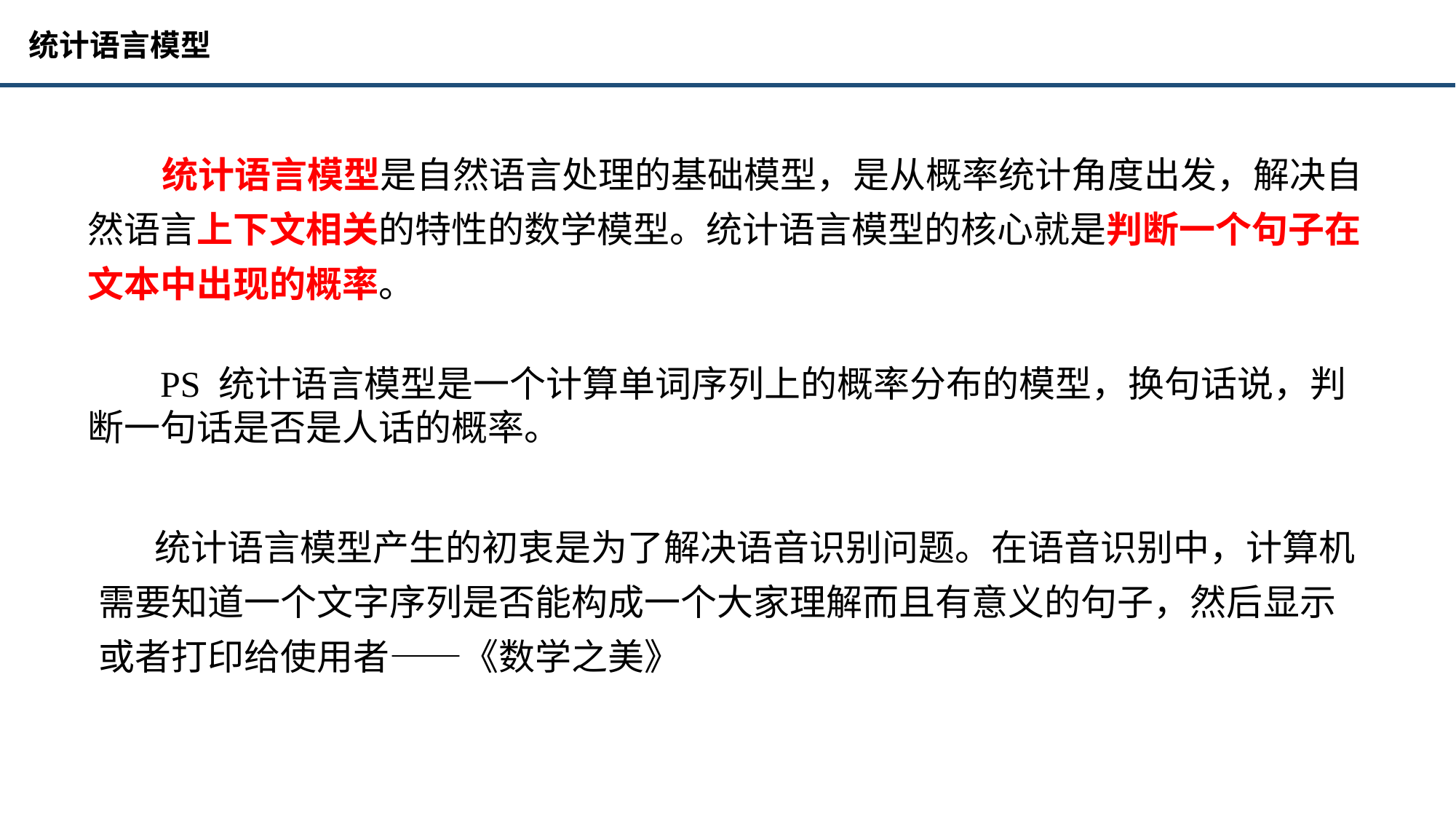

统计语言模型
        统计语言模型是自然语言处理的基础模型，是从概率统计角度出发，解决自然语言上下文相关的特性的数学模型。统计语言模型的核心就是判断一个句子在文本中出现的概率。
        PS 统计语言模型是一个计算单词序列上的概率分布的模型，换句话说，判断一句话是否是人话的概率。
        统计语言模型产生的初衷是为了解决语音识别问题。在语音识别中，计算机需要知道一个文字序列是否能构成一个大家理解而且有意义的句子，然后显示或者打印给使用者——《数学之美》